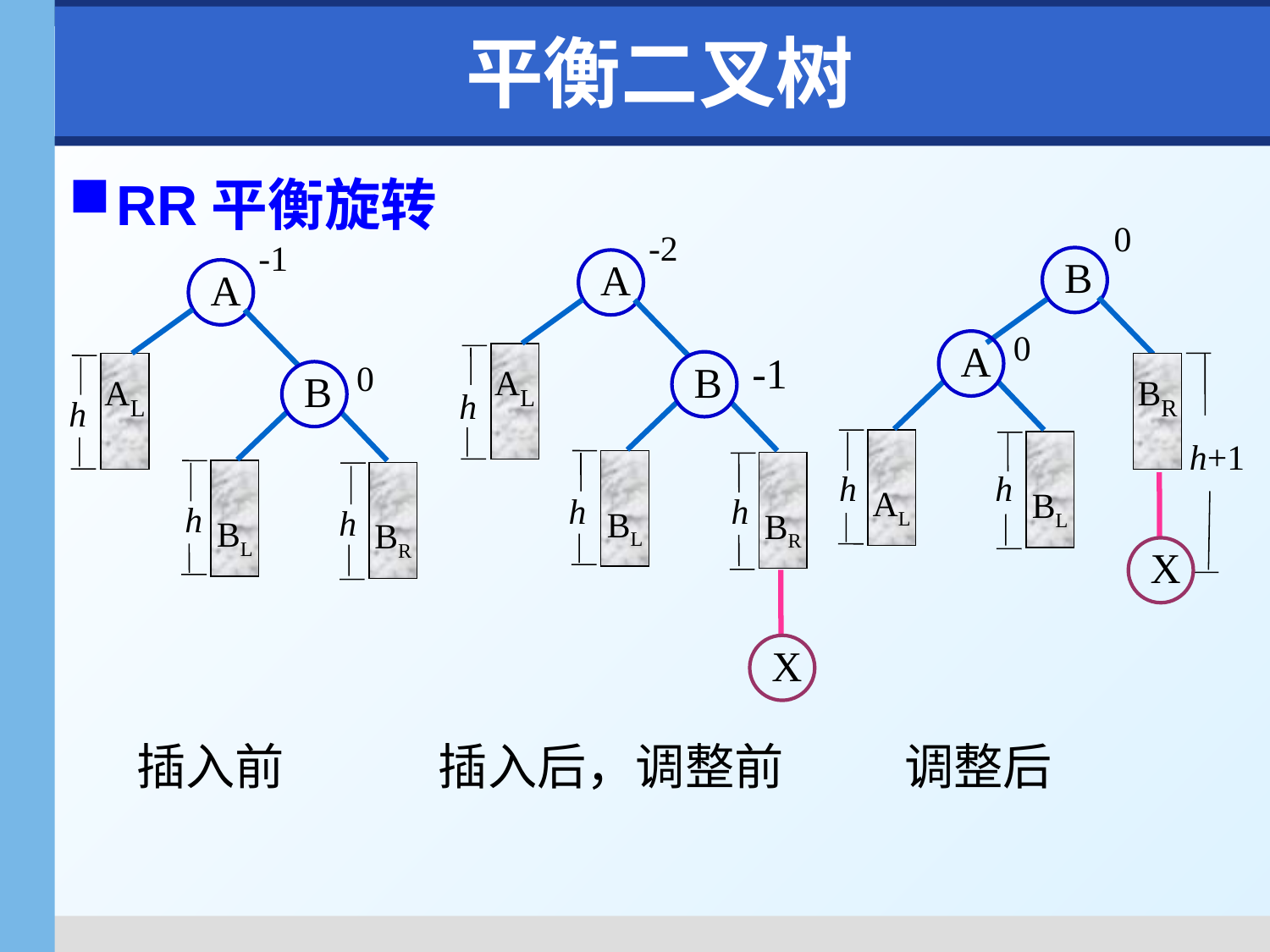

# 平衡二叉树
RR平衡旋转
0
B

0
A

BR

AL

BL

h+1
h
h

X

-2
A

AL

-1

B
h

BL

BR

h
h

X
-1
A

AL

0

B
h

BL

BR

h
h

插入前              插入后，调整前           调整后